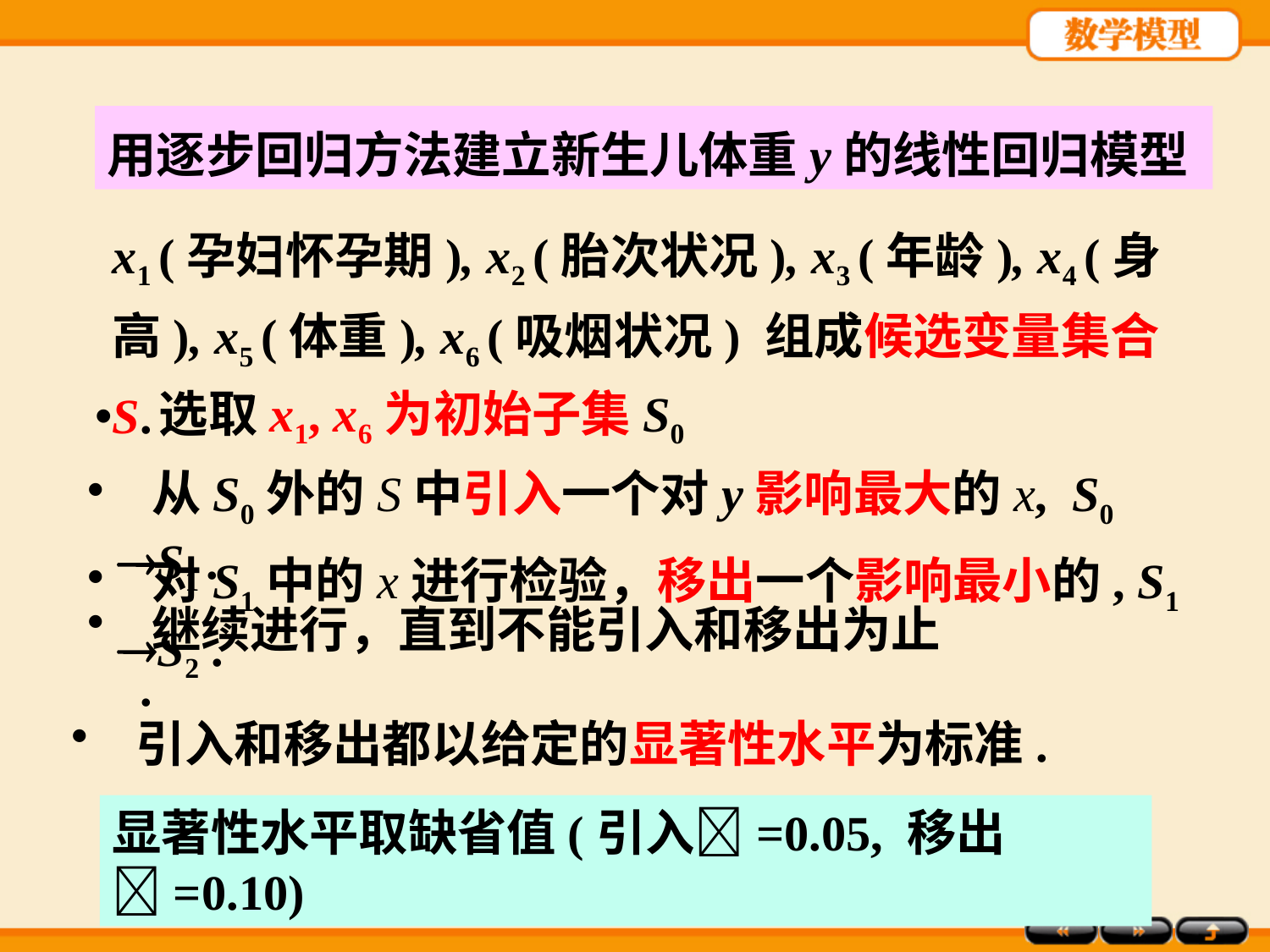

用逐步回归方法建立新生儿体重y的线性回归模型
x1 (孕妇怀孕期), x2 (胎次状况), x3 (年龄), x4 (身高), x5 (体重), x6 (吸烟状况) 组成候选变量集合S.
选取x1, x6为初始子集S0
  从S0外的S中引入一个对y影响最大的x,  S0 →S1 .
  对S1中的x进行检验，移出一个影响最小的, S1 →S2 .
  继续进行，直到不能引入和移出为止 .
  引入和移出都以给定的显著性水平为标准.
显著性水平取缺省值(引入α=0.05, 移出α=0.10)